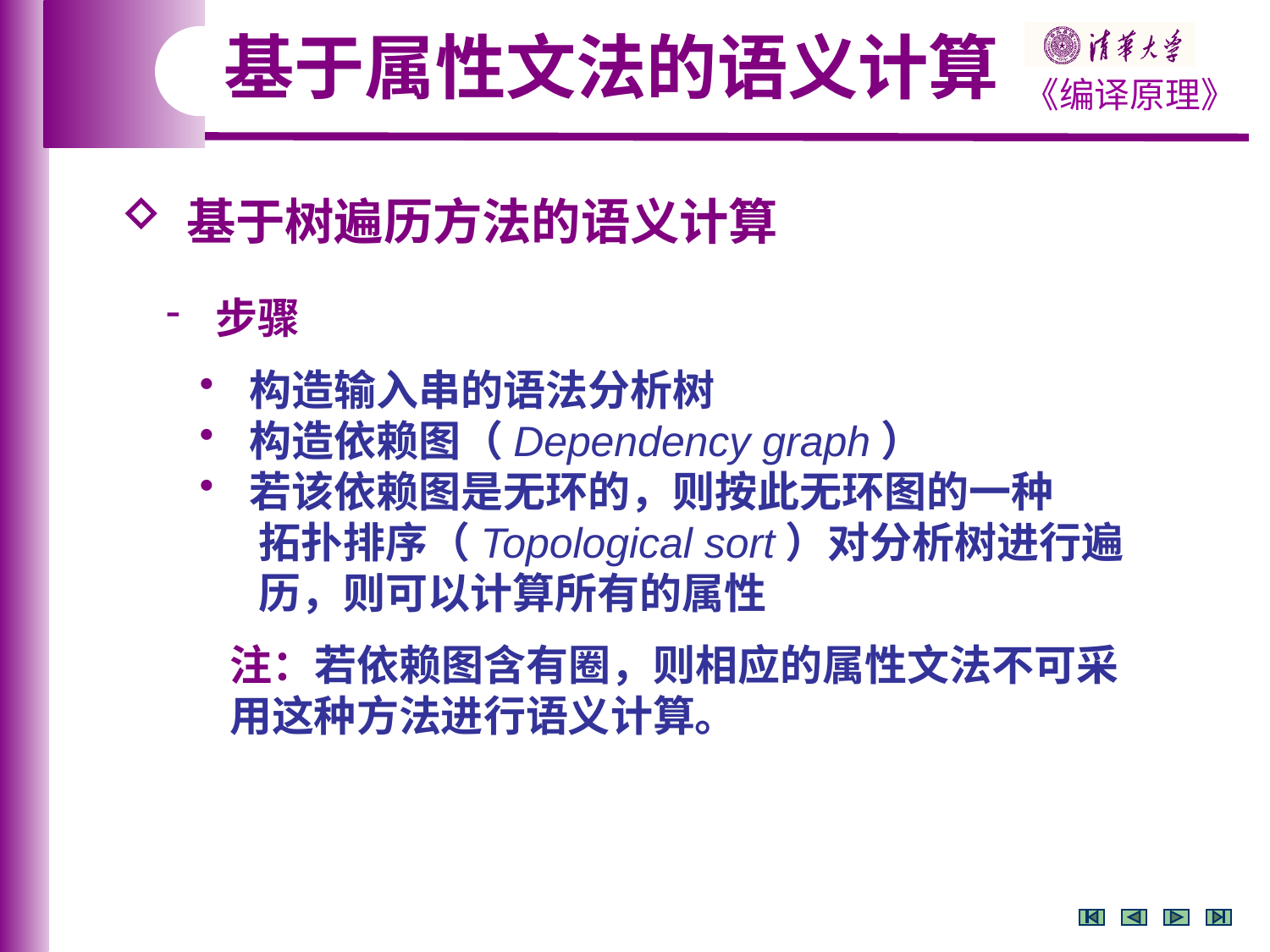

基于属性文法的语义计算
 基于树遍历方法的语义计算
 步骤

 构造输入串的语法分析树
 构造依赖图（Dependency graph）
 若该依赖图是无环的，则按此无环图的一种
  拓扑排序（Topological sort）对分析树进行遍
  历，则可以计算所有的属性

注：若依赖图含有圈，则相应的属性文法不可采用这种方法进行语义计算。